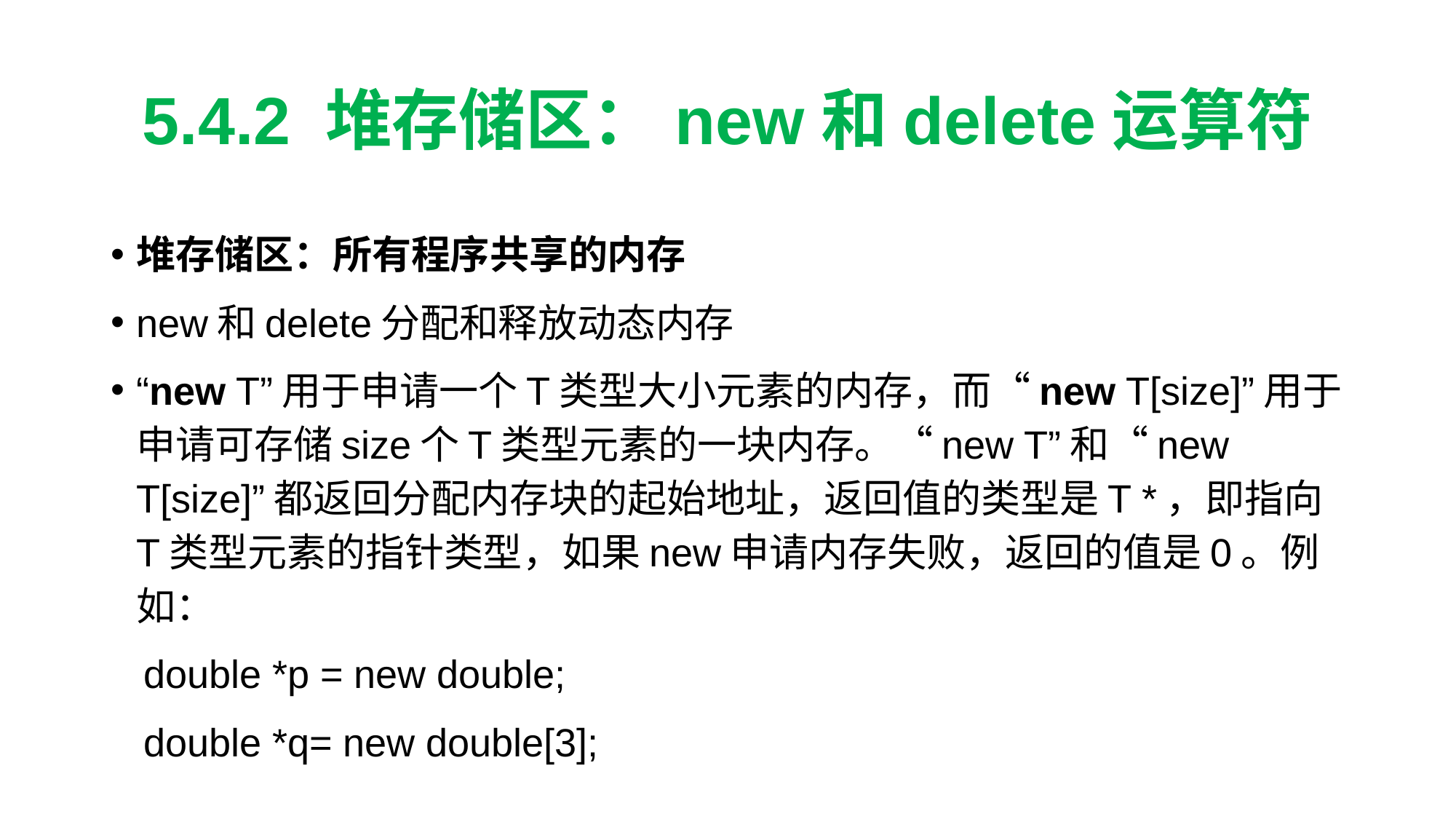

# 5.4.2 堆存储区：new和delete运算符
堆存储区：所有程序共享的内存
new和delete分配和释放动态内存
“new T”用于申请一个T类型大小元素的内存，而“new T[size]”用于申请可存储size个T类型元素的一块内存。“new T”和“new T[size]”都返回分配内存块的起始地址，返回值的类型是T *，即指向T类型元素的指针类型，如果new申请内存失败，返回的值是0。例如：
   double *p = new double;
   double *q= new double[3];